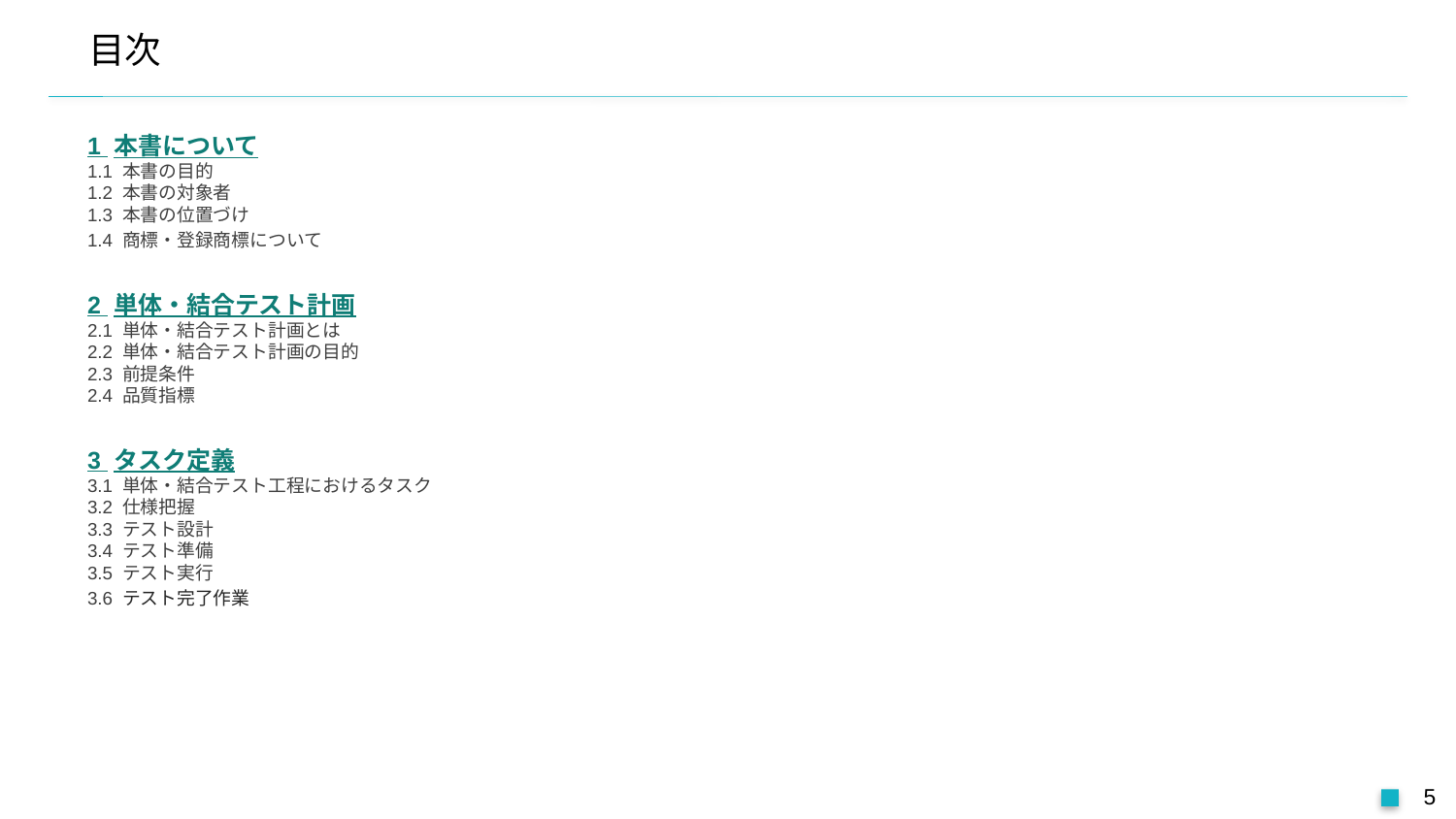

# 目次
1 本書について
1.1 本書の目的
1.2 本書の対象者
1.3 本書の位置づけ
1.4 商標・登録商標について

2 単体・結合テスト計画
2.1 単体・結合テスト計画とは
2.2 単体・結合テスト計画の目的
2.3 前提条件
2.4 品質指標

3 タスク定義
3.1 単体・結合テスト工程におけるタスク
3.2 仕様把握
3.3 テスト設計
3.4 テスト準備
3.5 テスト実行
3.6 テスト完了作業